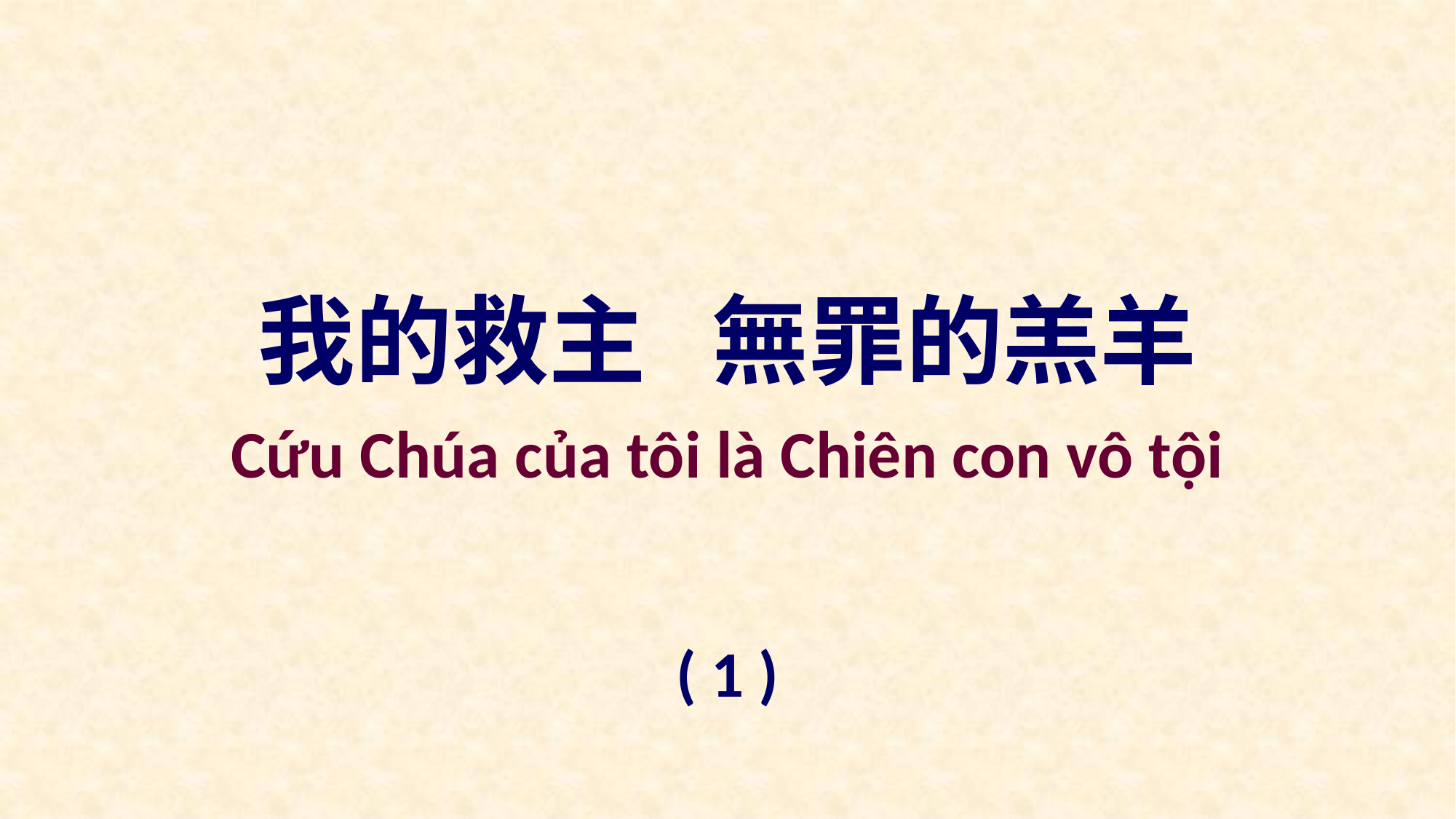

我的救主   無罪的羔羊
Cứu Chúa của tôi là Chiên con vô tội
( 1 )